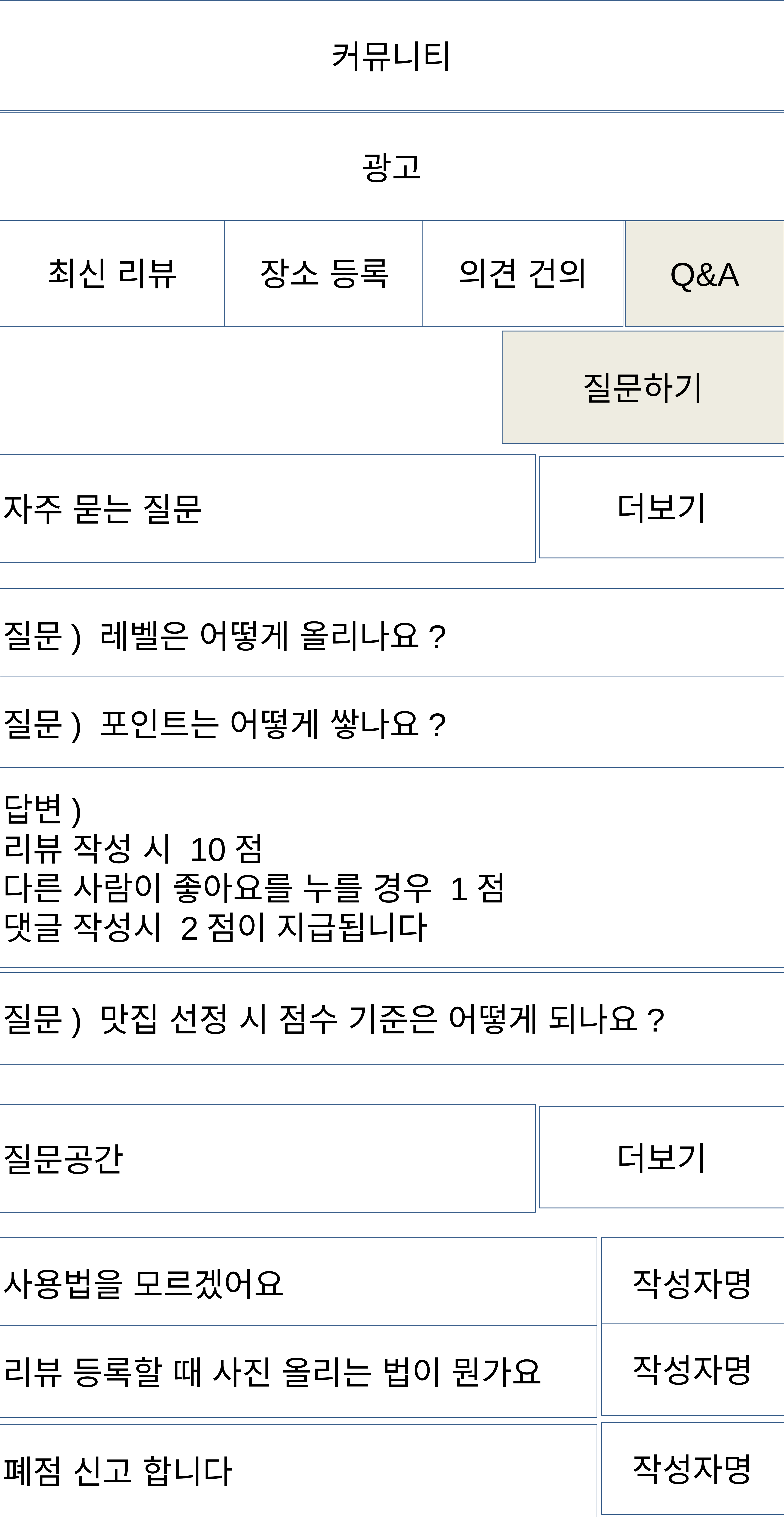

커뮤니티
광고
최신 리뷰
장소 등록
의견 건의
Q&A
질문하기
자주 묻는 질문
더보기
질문) 레벨은 어떻게 올리나요?
질문) 포인트는 어떻게 쌓나요?
답변)
리뷰 작성 시 10점
다른 사람이 좋아요를 누를 경우 1점
댓글 작성시 2점이 지급됩니다
질문) 맛집 선정 시 점수 기준은 어떻게 되나요?
질문공간
더보기
사용법을 모르겠어요
작성자명
작성자명
리뷰 등록할 때 사진 올리는 법이 뭔가요
작성자명
폐점 신고 합니다